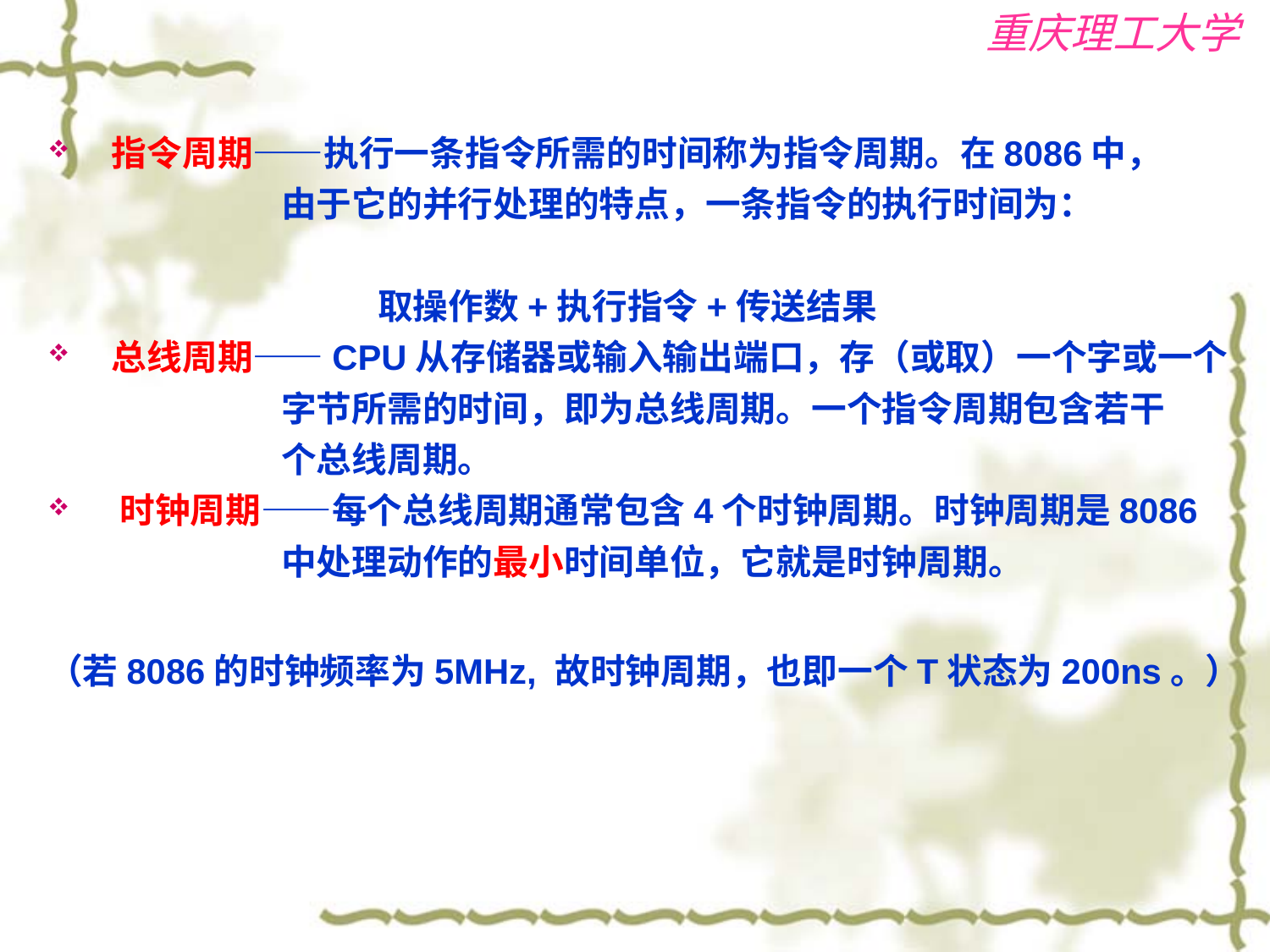

指令周期——执行一条指令所需的时间称为指令周期。在8086中，
                            由于它的并行处理的特点，一条指令的执行时间为：
                                        取操作数+执行指令+传送结果
 总线周期——CPU从存储器或输入输出端口，存（或取）一个字或一个
                            字节所需的时间，即为总线周期。一个指令周期包含若干
                            个总线周期。
  时钟周期——每个总线周期通常包含4个时钟周期。时钟周期是8086
                            中处理动作的最小时间单位，它就是时钟周期。

（若8086的时钟频率为5MHz, 故时钟周期，也即一个T状态为200ns。）